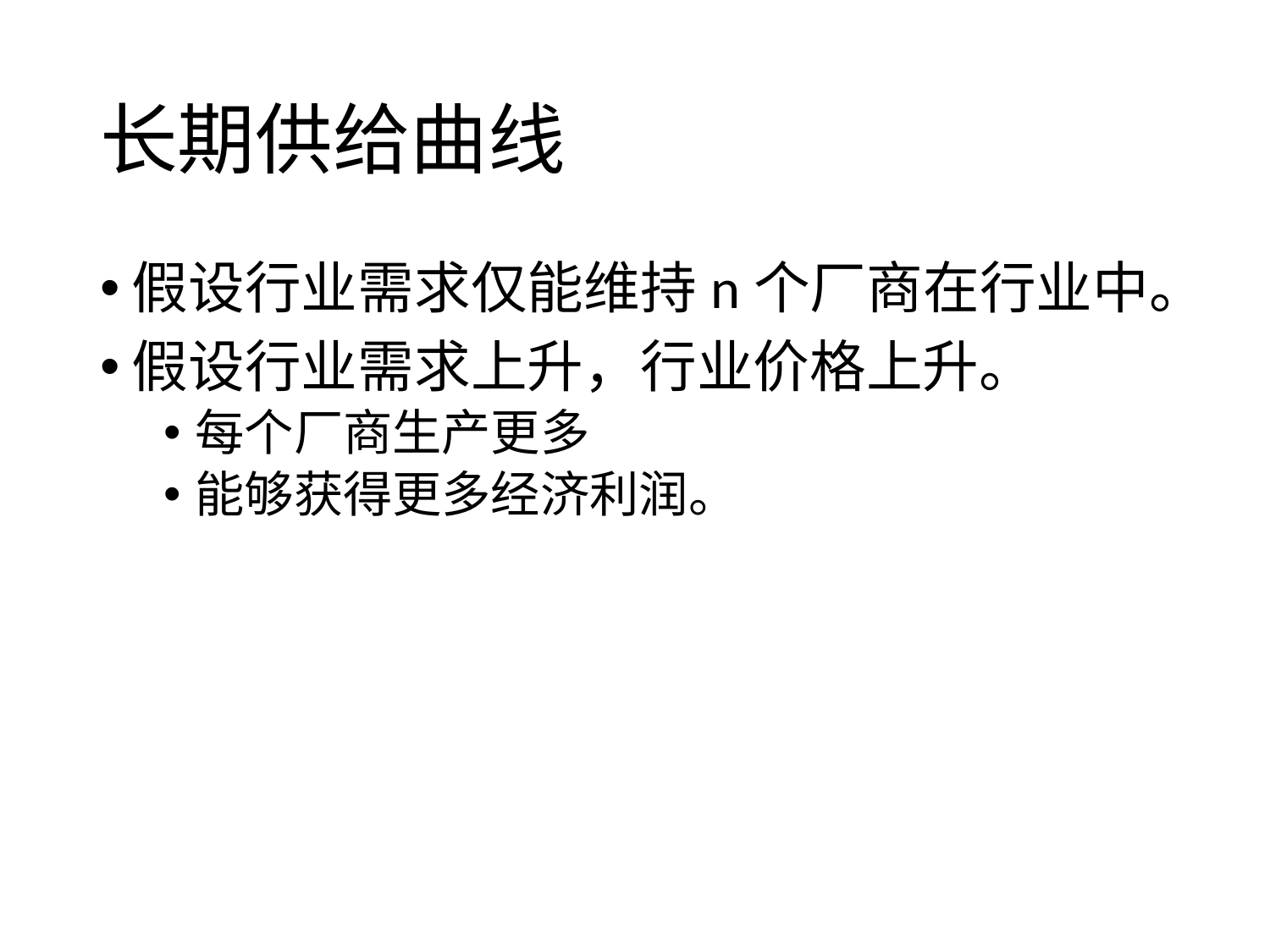

# 长期供给曲线
假设行业需求仅能维持n个厂商在行业中。
假设行业需求上升，行业价格上升。
每个厂商生产更多
能够获得更多经济利润。